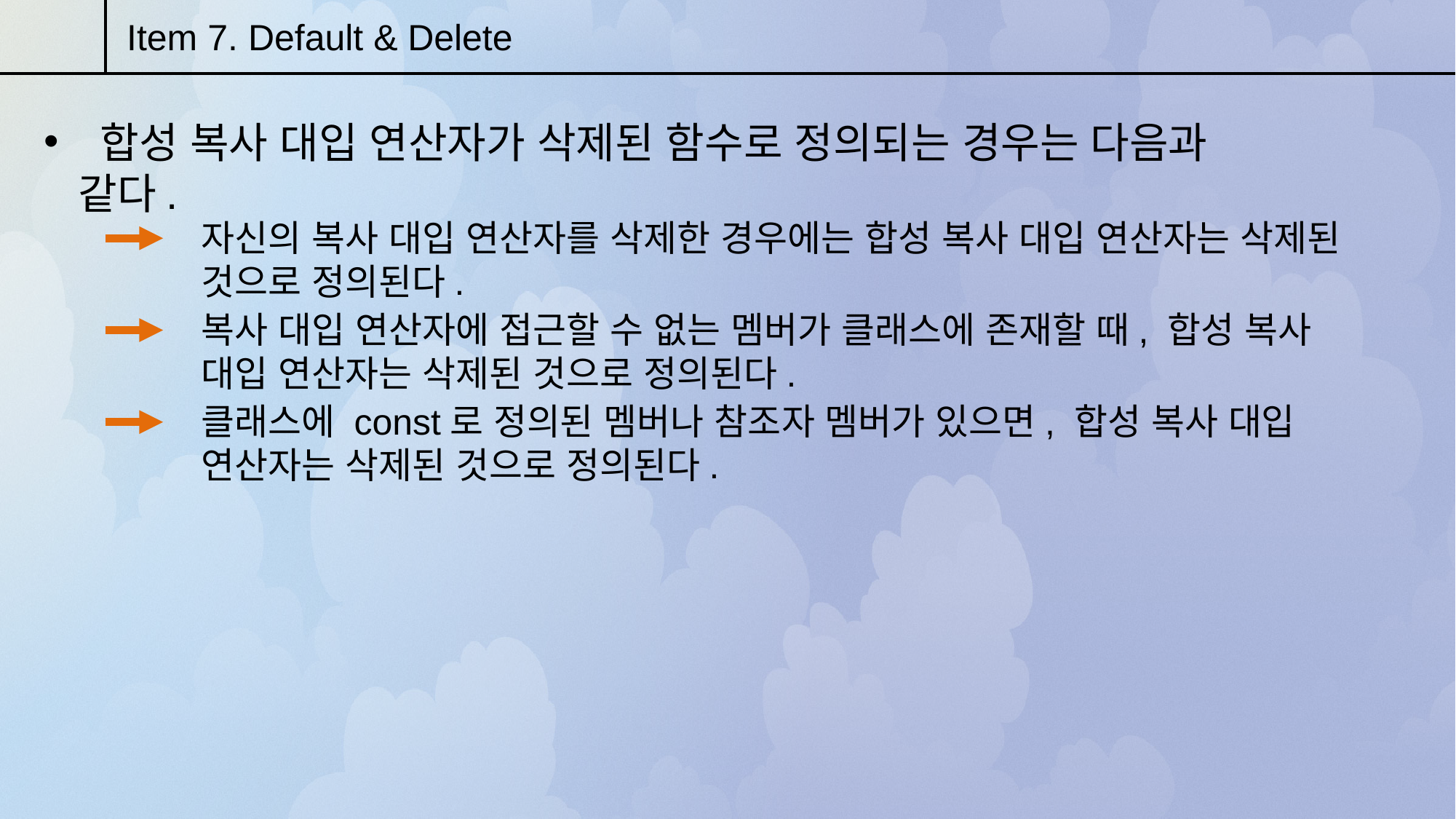

Item 7. Default & Delete
 합성 복사 대입 연산자가 삭제된 함수로 정의되는 경우는 다음과 같다.
자신의 복사 대입 연산자를 삭제한 경우에는 합성 복사 대입 연산자는 삭제된 것으로 정의된다.
복사 대입 연산자에 접근할 수 없는 멤버가 클래스에 존재할 때, 합성 복사 대입 연산자는 삭제된 것으로 정의된다.
클래스에 const로 정의된 멤버나 참조자 멤버가 있으면, 합성 복사 대입 연산자는 삭제된 것으로 정의된다.